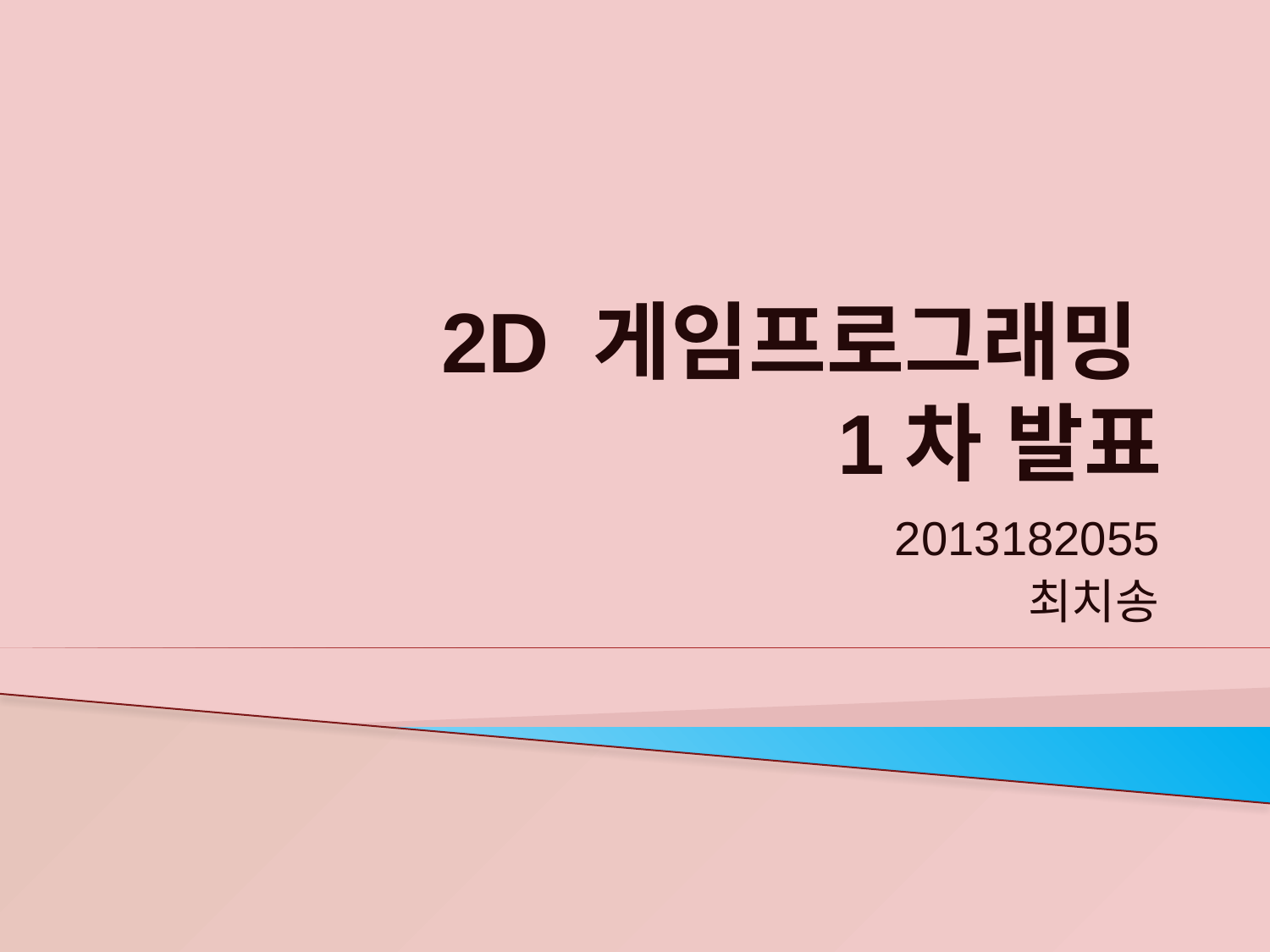

# 2D 게임프로그래밍 1차 발표
2013182055
최치송